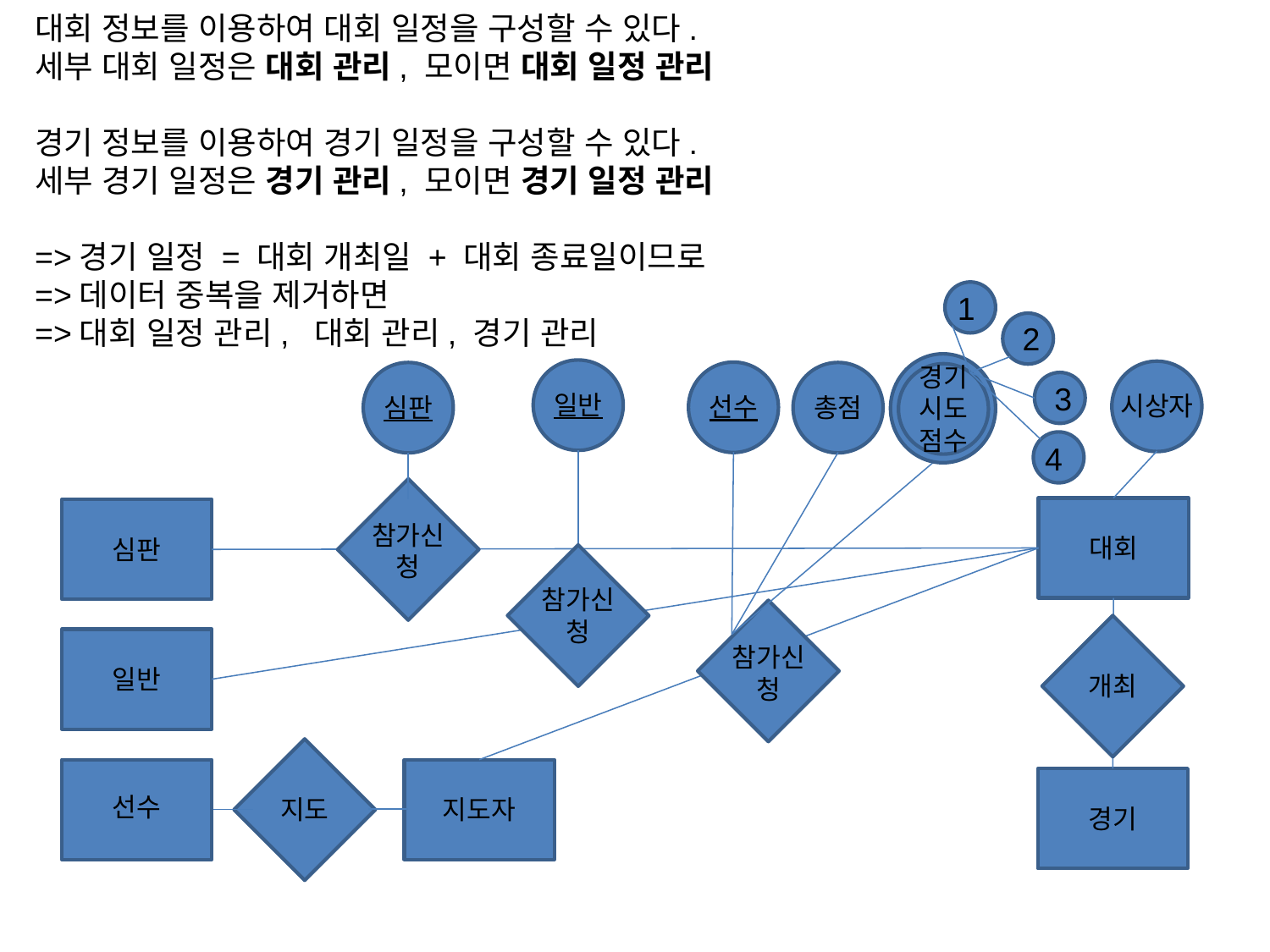

대회 정보를 이용하여 대회 일정을 구성할 수 있다.
세부 대회 일정은 대회 관리, 모이면 대회 일정 관리

경기 정보를 이용하여 경기 일정을 구성할 수 있다.
세부 경기 일정은 경기 관리, 모이면 경기 일정 관리

=>경기 일정 = 대회 개최일 + 대회 종료일이므로
=>데이터 중복을 제거하면
=>대회 일정 관리,  대회 관리, 경기 관리

1
2

경기시도점수

일반

참가신청

시상자

선수

심판

참가신청

총점
3

4

대회

심판

참가신청

일반

개최

선수

지도

지도자

경기